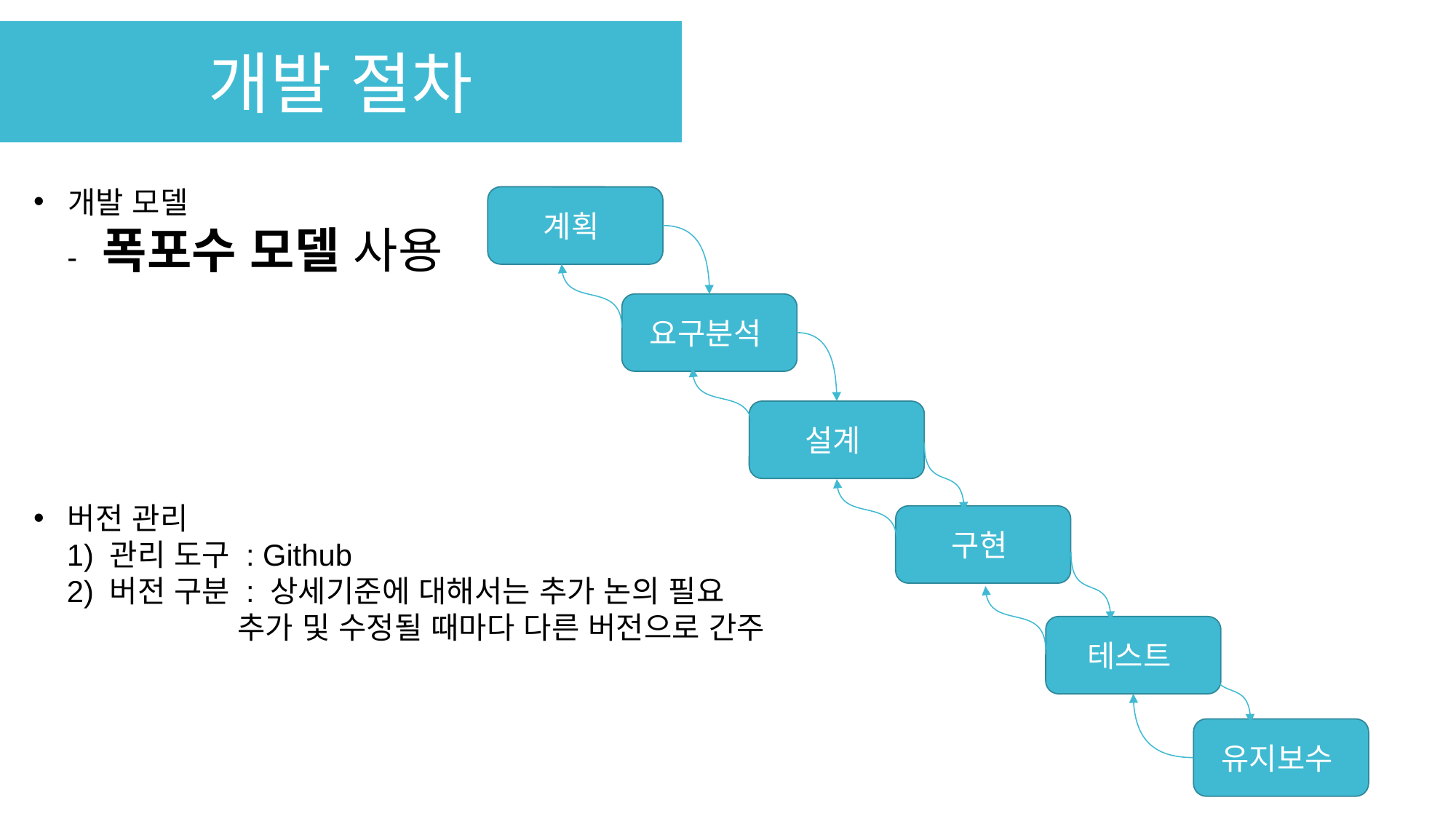

개발 절차
개발 모델
    - 폭포수 모델 사용
계획
요구분석
설계
버전 관리
    1) 관리 도구 : Github
    2) 버전 구분 : 상세기준에 대해서는 추가 논의 필요
                       추가 및 수정될 때마다 다른 버전으로 간주

구현
테스트
유지보수